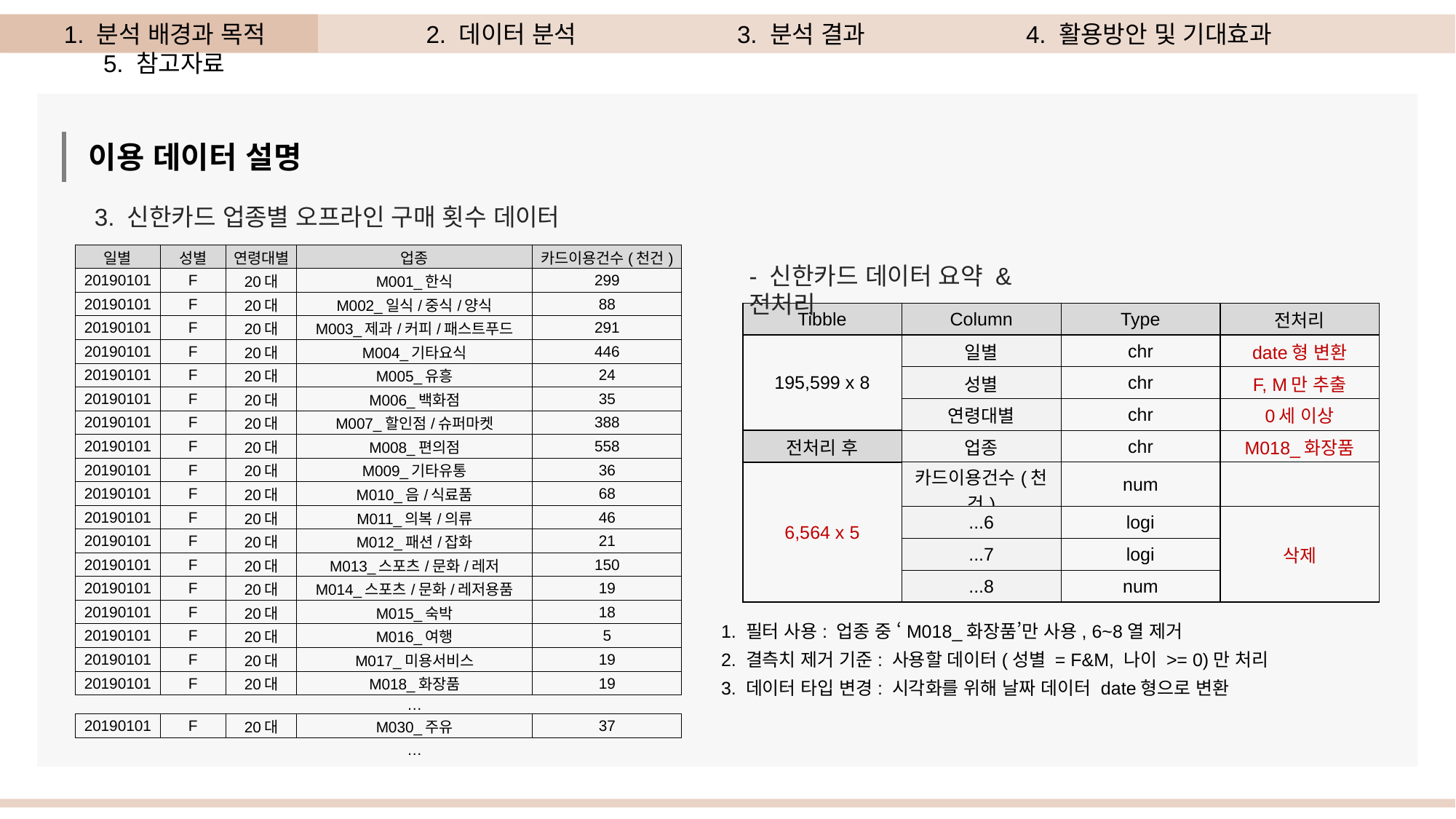

1. 분석 배경과 목적                       2. 데이터 분석                       3. 분석 결과                       4. 활용방안 및 기대효과                       5. 참고자료

이용 데이터 설명
3. 신한카드 업종별 오프라인 구매 횟수 데이터
| 일별 | 성별 | 연령대별 | 업종 | 카드이용건수(천건) |
| --- | --- | --- | --- | --- |
| 20190101 | F | 20대 | M001\_한식 | 299 |
| 20190101 | F | 20대 | M002\_일식/중식/양식 | 88 |
| 20190101 | F | 20대 | M003\_제과/커피/패스트푸드 | 291 |
| 20190101 | F | 20대 | M004\_기타요식 | 446 |
| 20190101 | F | 20대 | M005\_유흥 | 24 |
| 20190101 | F | 20대 | M006\_백화점 | 35 |
| 20190101 | F | 20대 | M007\_할인점/슈퍼마켓 | 388 |
| 20190101 | F | 20대 | M008\_편의점 | 558 |
| 20190101 | F | 20대 | M009\_기타유통 | 36 |
| 20190101 | F | 20대 | M010\_음/식료품 | 68 |
| 20190101 | F | 20대 | M011\_의복/의류 | 46 |
| 20190101 | F | 20대 | M012\_패션/잡화 | 21 |
| 20190101 | F | 20대 | M013\_스포츠/문화/레저 | 150 |
| 20190101 | F | 20대 | M014\_스포츠/문화/레저용품 | 19 |
| 20190101 | F | 20대 | M015\_숙박 | 18 |
| 20190101 | F | 20대 | M016\_여행 | 5 |
| 20190101 | F | 20대 | M017\_미용서비스 | 19 |
| 20190101 | F | 20대 | M018\_화장품 | 19 |
|  |  |  | … |  |
| 20190101 | F | 20대 | M030\_주유 | 37 |
|  |  |  | … |  |
- 신한카드 데이터 요약 & 전처리
| Tibble | Column | Type | 전처리 |
| --- | --- | --- | --- |
| 195,599 x 8 | 일별 | chr | date형 변환 |
|  | 성별 | chr | F, M만 추출 |
|  | 연령대별 | chr | 0세 이상 |
| 전처리 후 | 업종 | chr | M018\_화장품 |
| 6,564 x 5 | 카드이용건수(천건) | num |  |
|  | ...6 | logi | 삭제 |
|  | ...7 | logi |  |
|  | ...8 | num |  |
1. 필터 사용: 업종 중 ‘M018_화장품’만 사용, 6~8열 제거
2. 결측치 제거 기준: 사용할 데이터(성별 = F&M, 나이 >= 0)만 처리
3. 데이터 타입 변경: 시각화를 위해 날짜 데이터 date형으로 변환